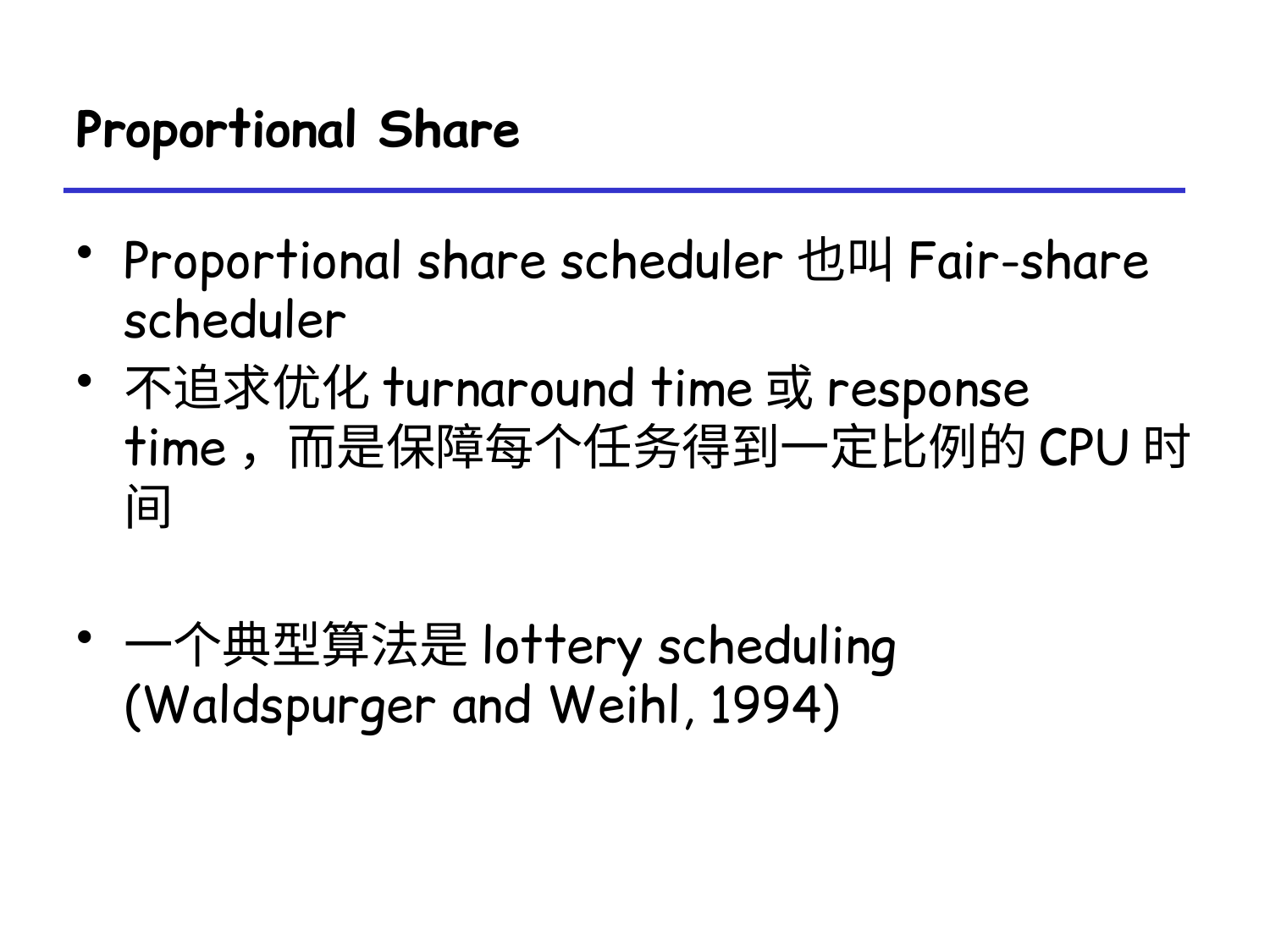

# Proportional Share
Proportional share scheduler也叫Fair-share scheduler
不追求优化turnaround time或response time，而是保障每个任务得到一定比例的CPU时间

一个典型算法是lottery scheduling (Waldspurger and Weihl, 1994)

38